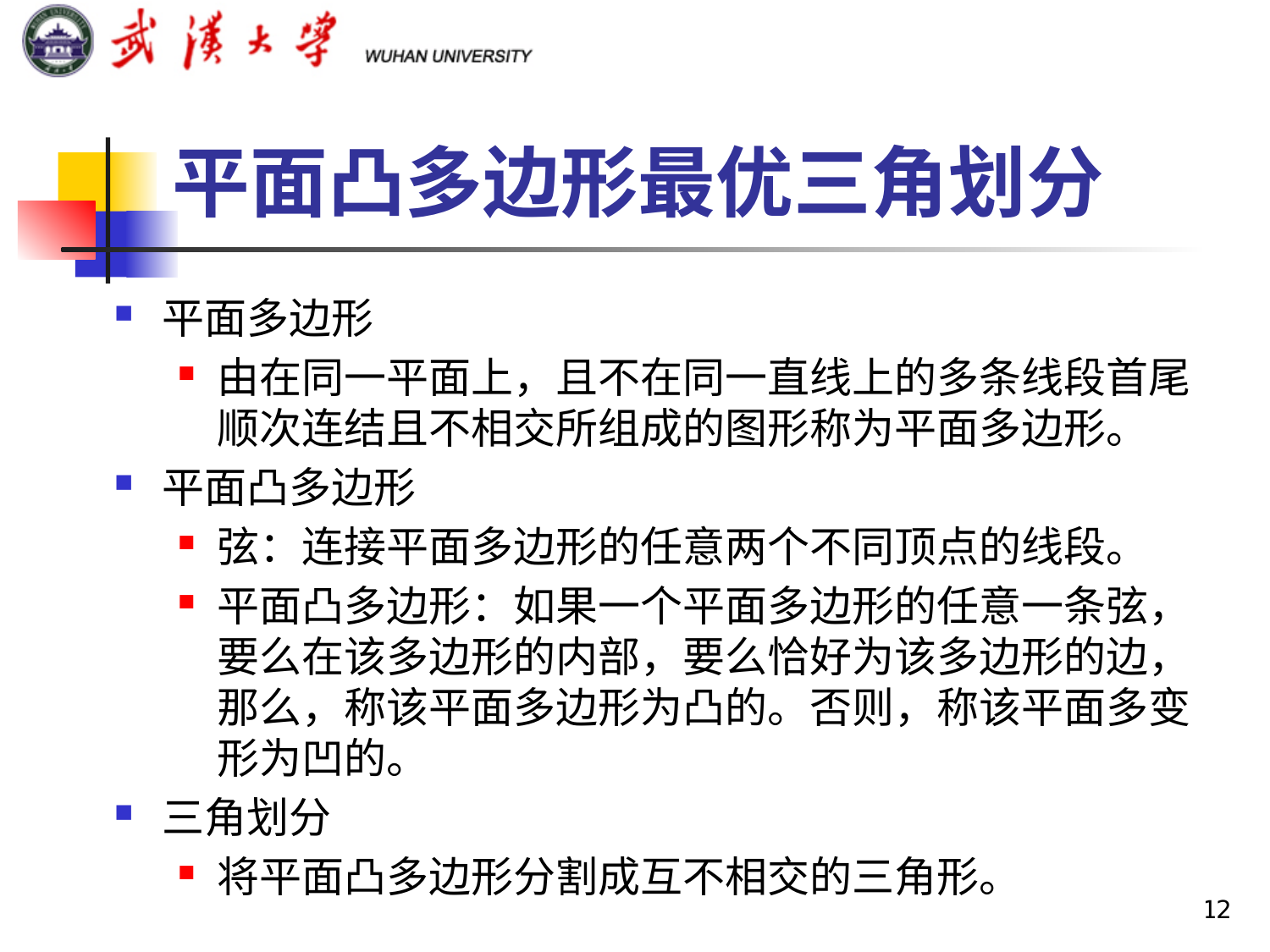

# 平面凸多边形最优三角划分
平面多边形
由在同一平面上，且不在同一直线上的多条线段首尾顺次连结且不相交所组成的图形称为平面多边形。
平面凸多边形
弦：连接平面多边形的任意两个不同顶点的线段。
平面凸多边形：如果一个平面多边形的任意一条弦，要么在该多边形的内部，要么恰好为该多边形的边，那么，称该平面多边形为凸的。否则，称该平面多变形为凹的。
三角划分
将平面凸多边形分割成互不相交的三角形。
12